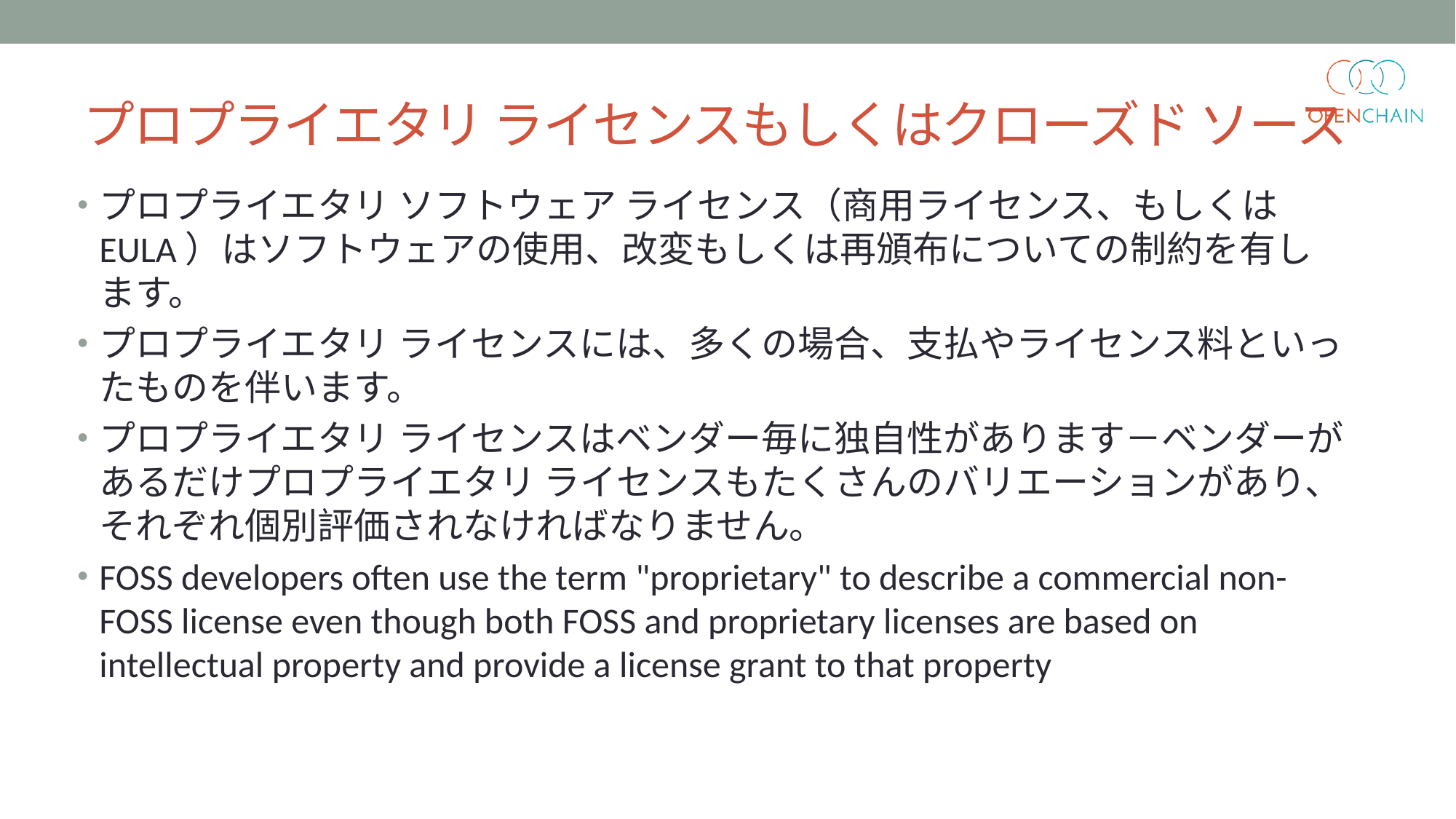

# プロプライエタリ ライセンスもしくはクローズド ソース
プロプライエタリ ソフトウェア ライセンス（商用ライセンス、もしくはEULA）はソフトウェアの使用、改変もしくは再頒布についての制約を有します。
プロプライエタリ ライセンスには、多くの場合、支払やライセンス料といったものを伴います。
プロプライエタリ ライセンスはベンダー毎に独自性があります－ベンダーがあるだけプロプライエタリ ライセンスもたくさんのバリエーションがあり、それぞれ個別評価されなければなりません。
FOSS developers often use the term "proprietary" to describe a commercial non-FOSS license even though both FOSS and proprietary licenses are based on intellectual property and provide a license grant to that property